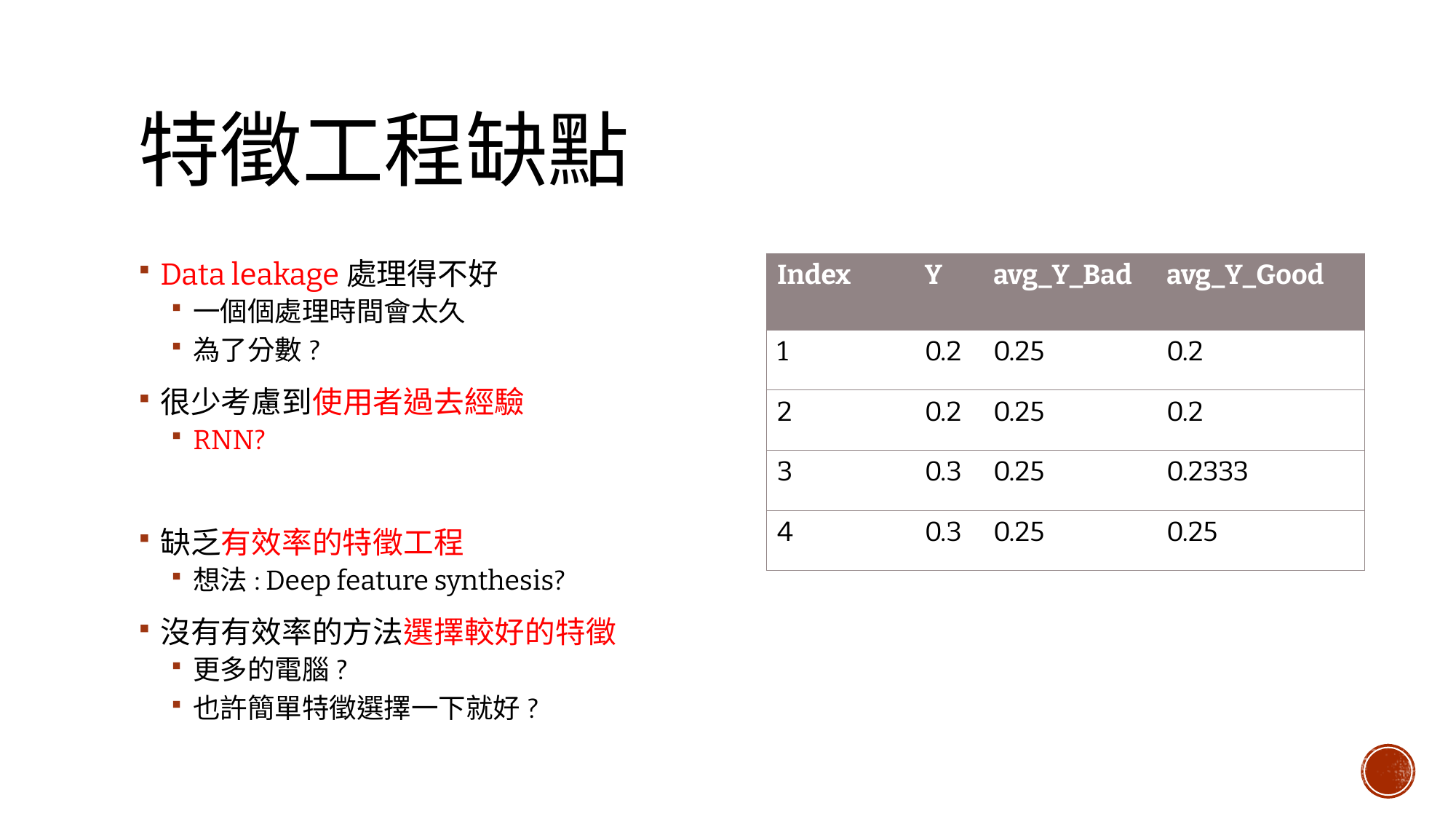

# 特徵工程缺點
Data leakage處理得不好
一個個處理時間會太久
為了分數?
很少考慮到使用者過去經驗
RNN?

缺乏有效率的特徵工程
想法: Deep feature synthesis?
沒有有效率的方法選擇較好的特徵
更多的電腦?
也許簡單特徵選擇一下就好?

| Index | Y | avg\_Y\_Bad | avg\_Y\_Good |
| --- | --- | --- | --- |
| 1 | 0.2 | 0.25 | 0.2 |
| 2 | 0.2 | 0.25 | 0.2 |
| 3 | 0.3 | 0.25 | 0.2333 |
| 4 | 0.3 | 0.25 | 0.25 |